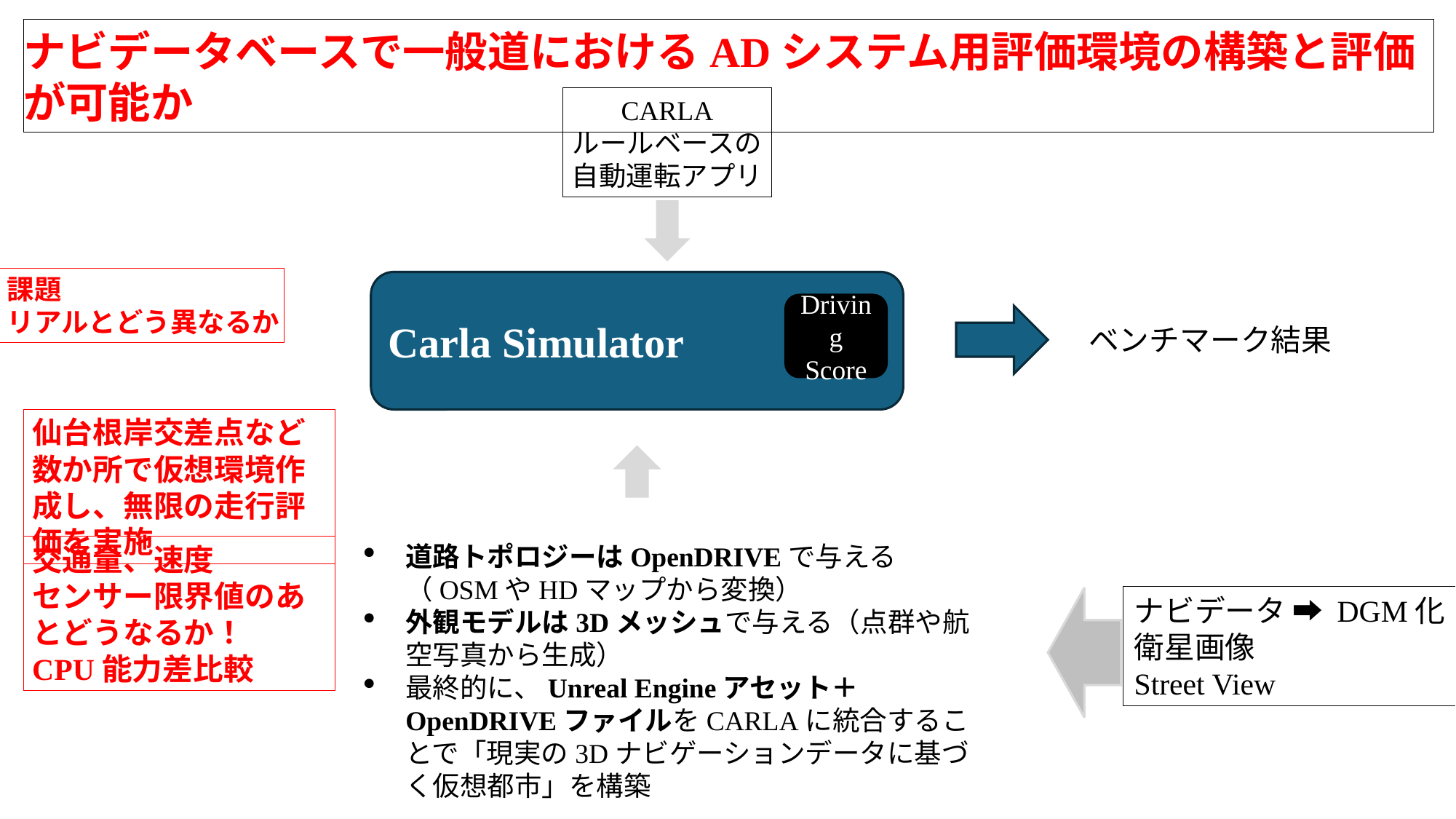

ナビデータベースで一般道におけるADシステム用評価環境の構築と評価が可能か
CARLA
ルールベースの
自動運転アプリ

課題
リアルとどう異なるか
Carla Simulator
Driving
Score

ベンチマーク結果
仙台根岸交差点など数か所で仮想環境作成し、無限の走行評価を実施

道路トポロジーはOpenDRIVEで与える（OSMやHDマップから変換）
外観モデルは3Dメッシュで与える（点群や航空写真から生成）
最終的に、Unreal Engineアセット＋OpenDRIVEファイルをCARLAに統合することで「現実の3Dナビゲーションデータに基づく仮想都市」を構築
交通量、速度
センサー限界値のあとどうなるか！
CPU能力差比較
ナビデータ ➡ DGM化
衛星画像
Street View